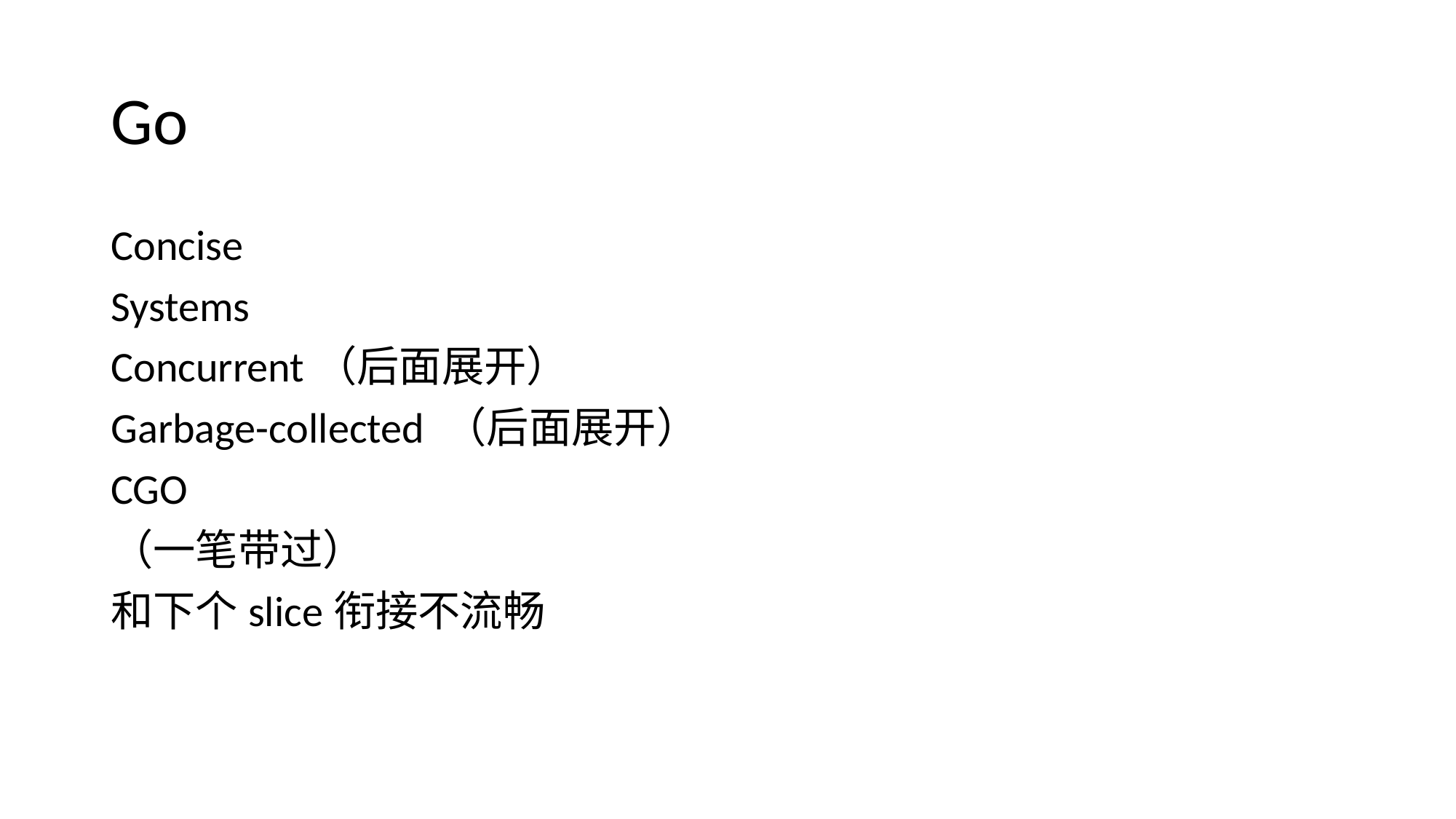

# Go
Concise
Systems
Concurrent（后面展开）
Garbage-collected （后面展开）
CGO
（一笔带过）
和下个slice衔接不流畅